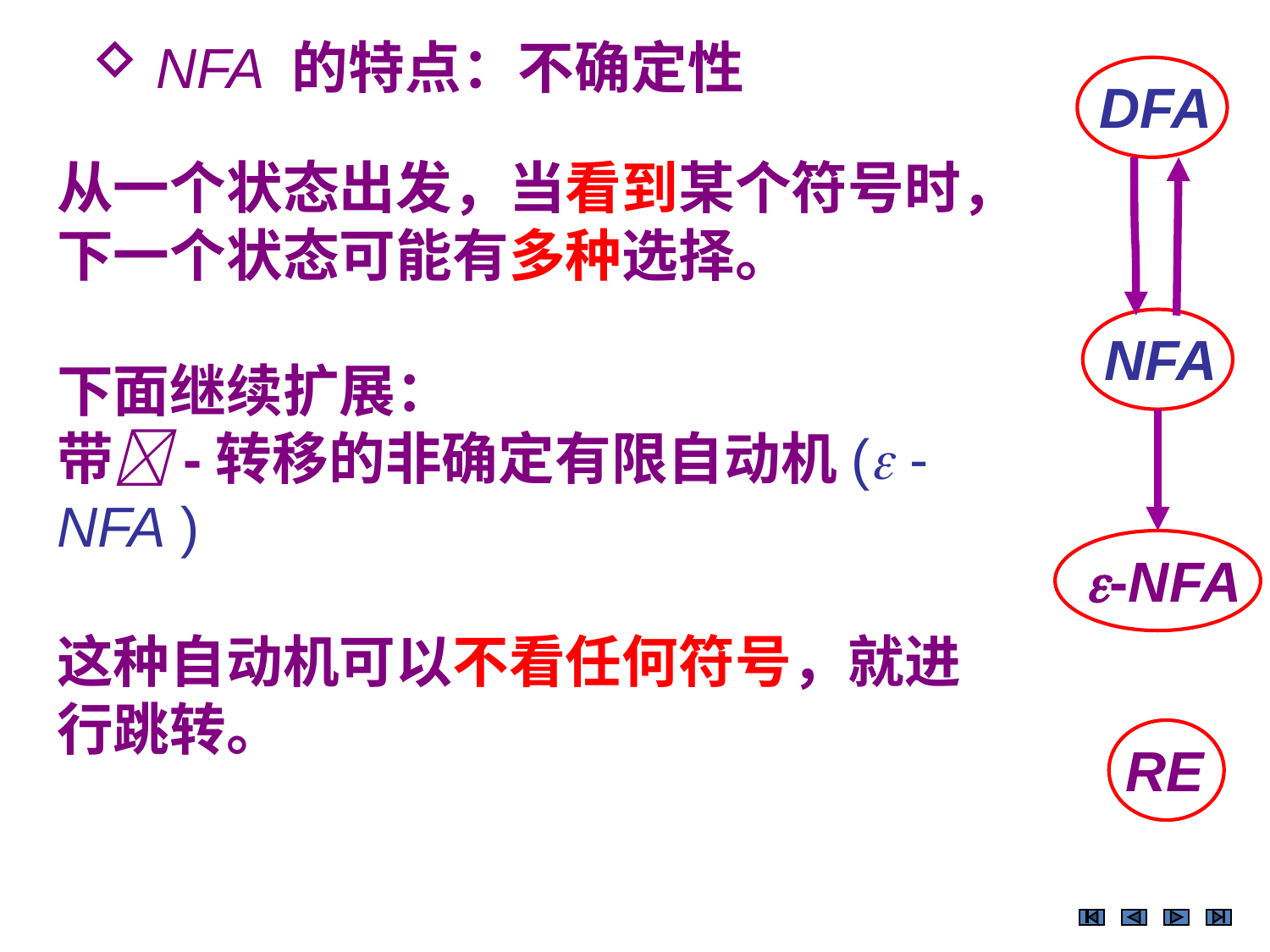

NFA 的特点：不确定性
DFA
从一个状态出发，当看到某个符号时，下一个状态可能有多种选择。

下面继续扩展：
带ε-转移的非确定有限自动机(ε - NFA )

这种自动机可以不看任何符号，就进行跳转。
NFA
ε-NFA
RE